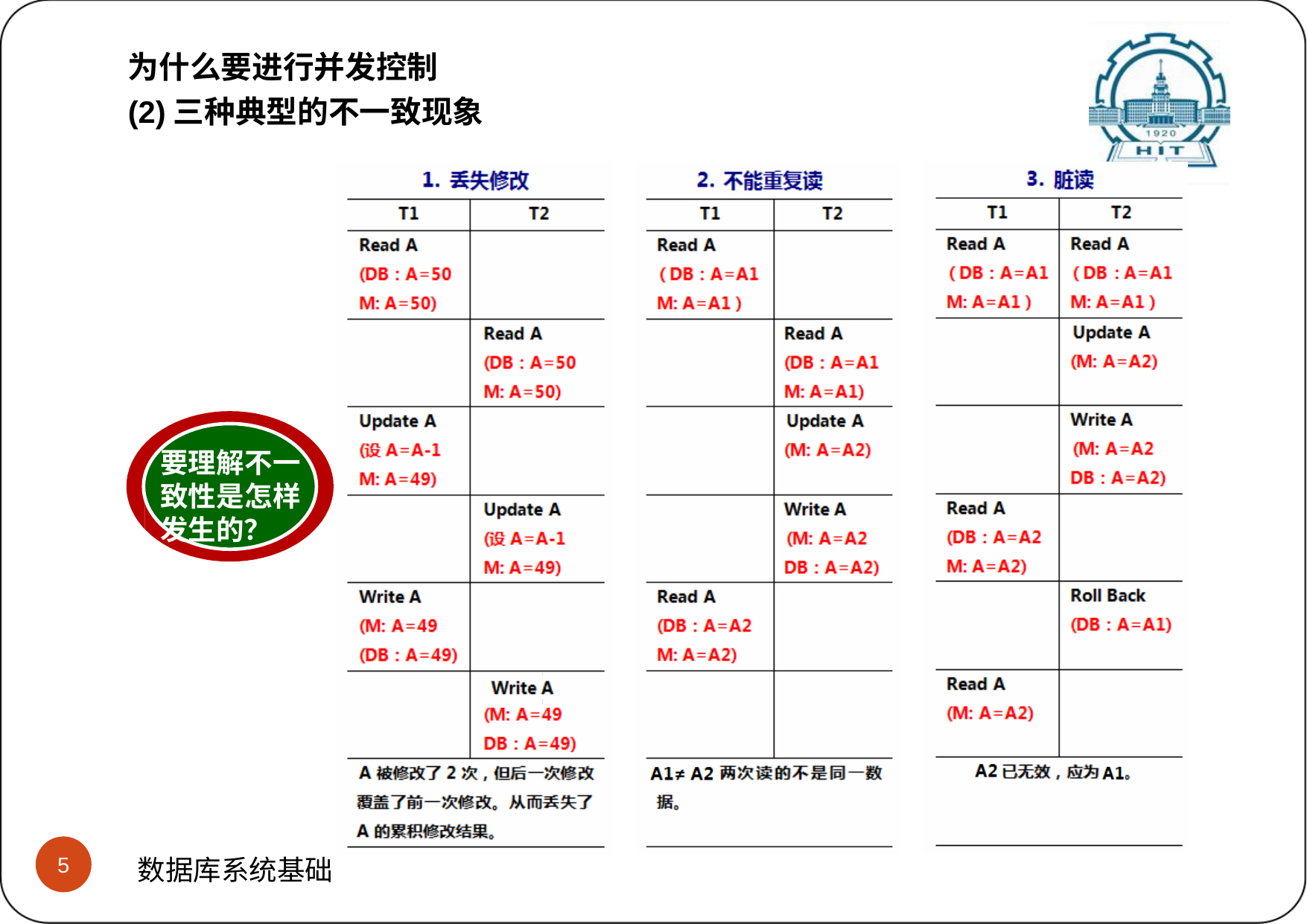

# 为什么要进行并发控制
(2)三种典型的不一致现象

要理解不一 致性是怎样 发生的？